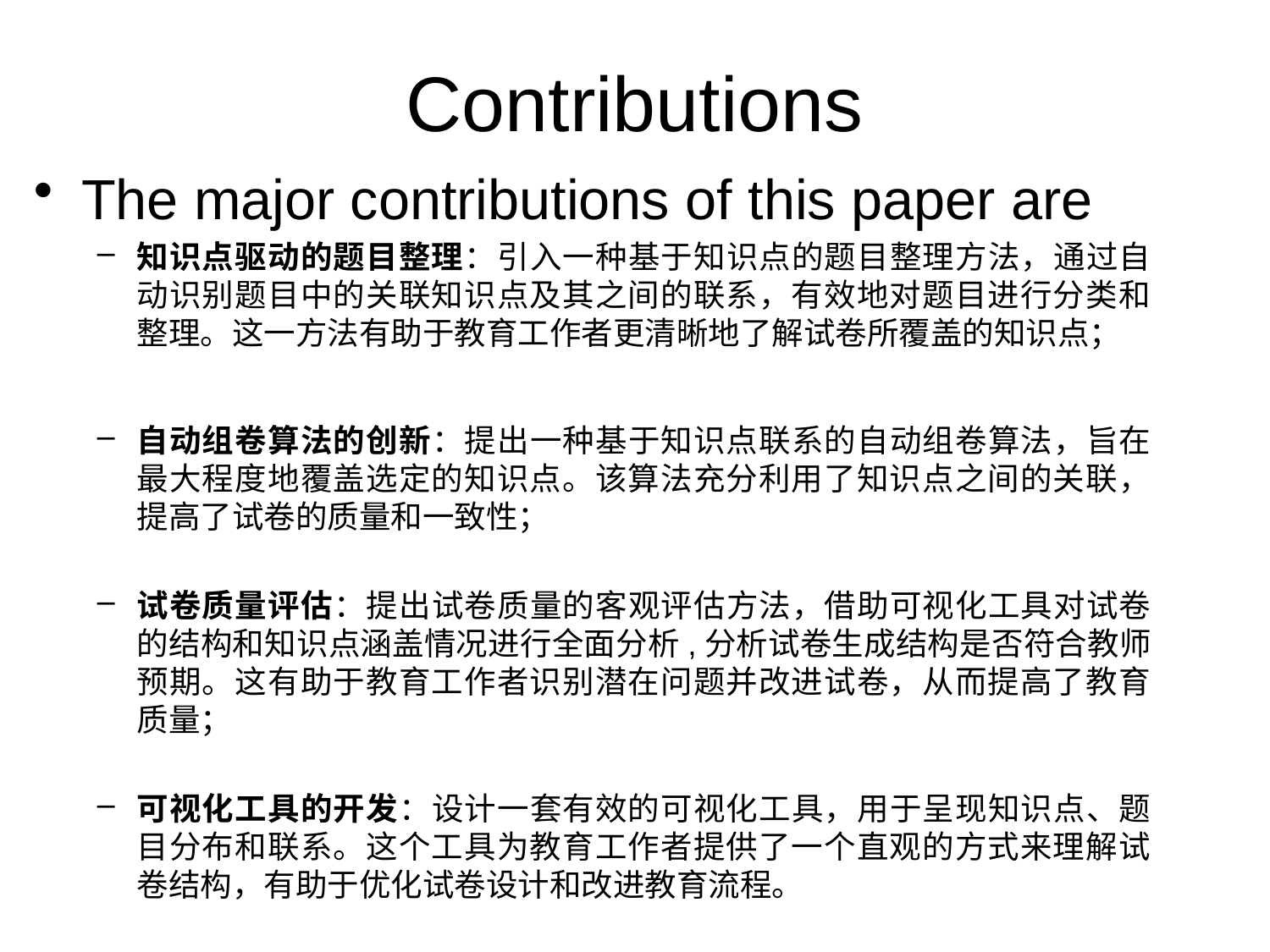

# Contributions
The major contributions of this paper are
知识点驱动的题目整理：引入一种基于知识点的题目整理方法，通过自动识别题目中的关联知识点及其之间的联系，有效地对题目进行分类和整理。这一方法有助于教育工作者更清晰地了解试卷所覆盖的知识点；

自动组卷算法的创新：提出一种基于知识点联系的自动组卷算法，旨在最大程度地覆盖选定的知识点。该算法充分利用了知识点之间的关联，提高了试卷的质量和一致性；

试卷质量评估：提出试卷质量的客观评估方法，借助可视化工具对试卷的结构和知识点涵盖情况进行全面分析,分析试卷生成结构是否符合教师预期。这有助于教育工作者识别潜在问题并改进试卷，从而提高了教育质量；

可视化工具的开发：设计一套有效的可视化工具，用于呈现知识点、题目分布和联系。这个工具为教育工作者提供了一个直观的方式来理解试卷结构，有助于优化试卷设计和改进教育流程。